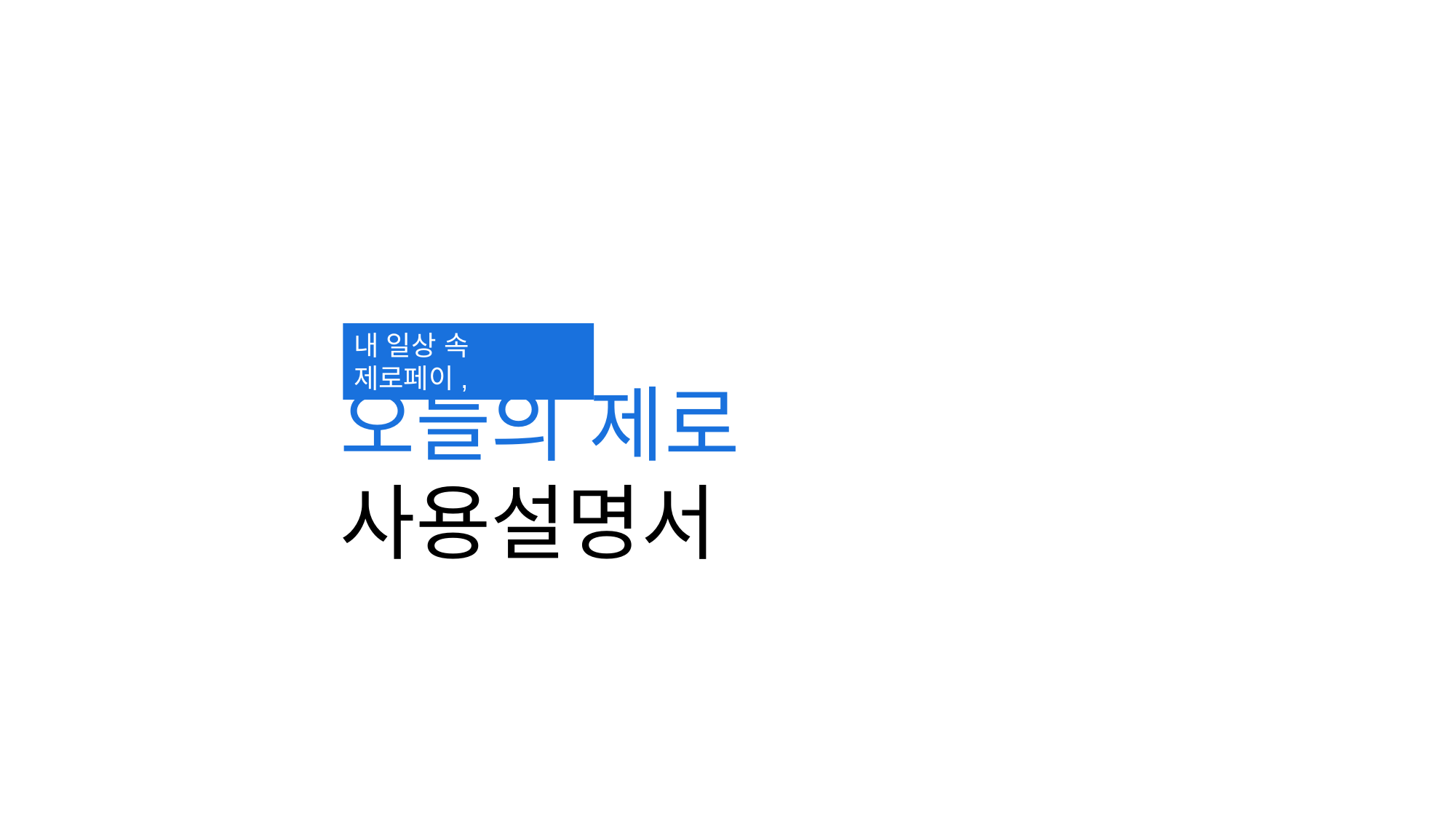

내 일상 속  제로페이,
오늘의 제로 사용설명서